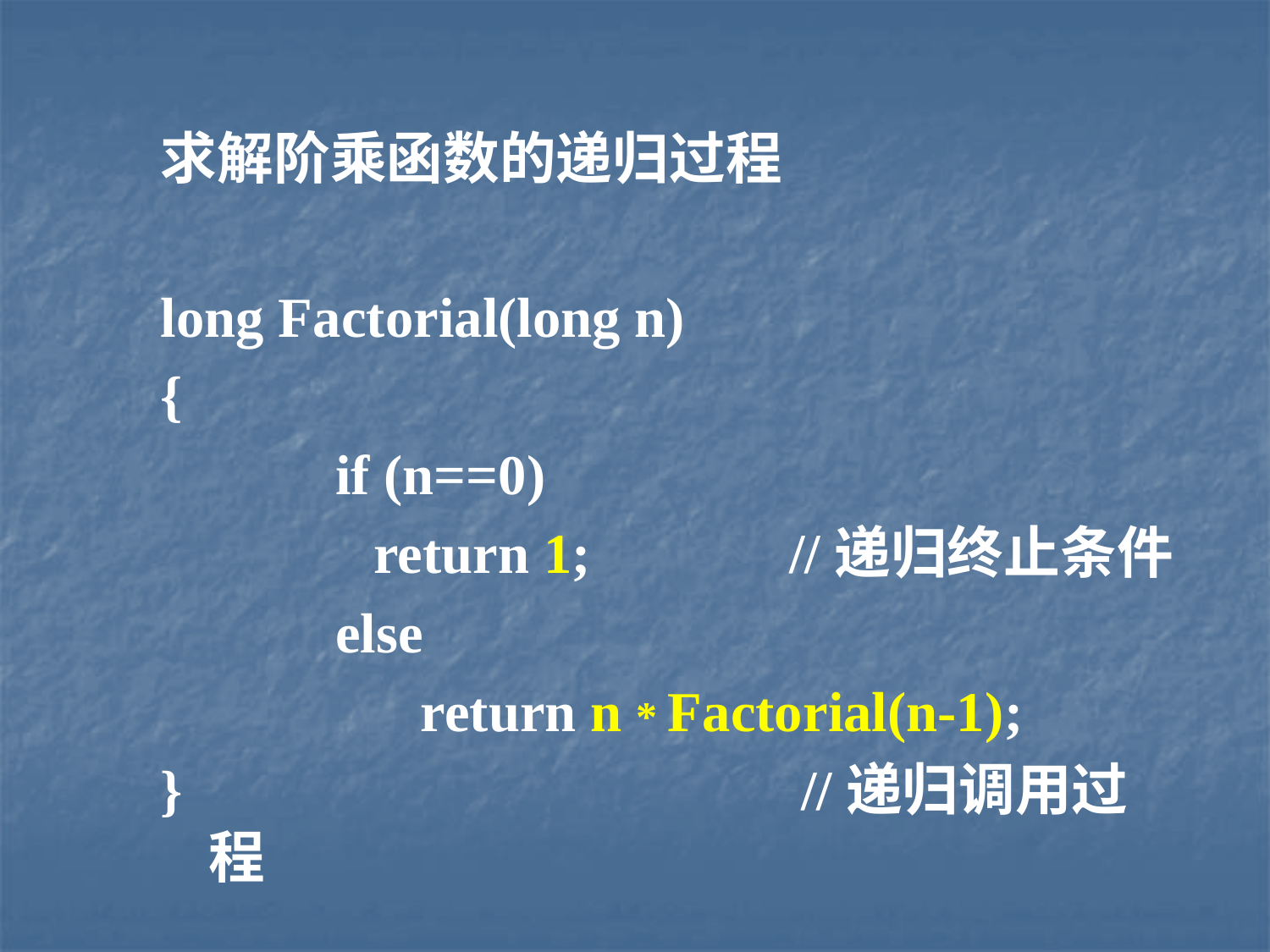

求解阶乘函数的递归过程

long Factorial(long n)
{
		if (n==0)
               return 1;              //递归终止条件
		else
		      return n * Factorial(n-1);
}　　　　　　　　　　  //递归调用过程